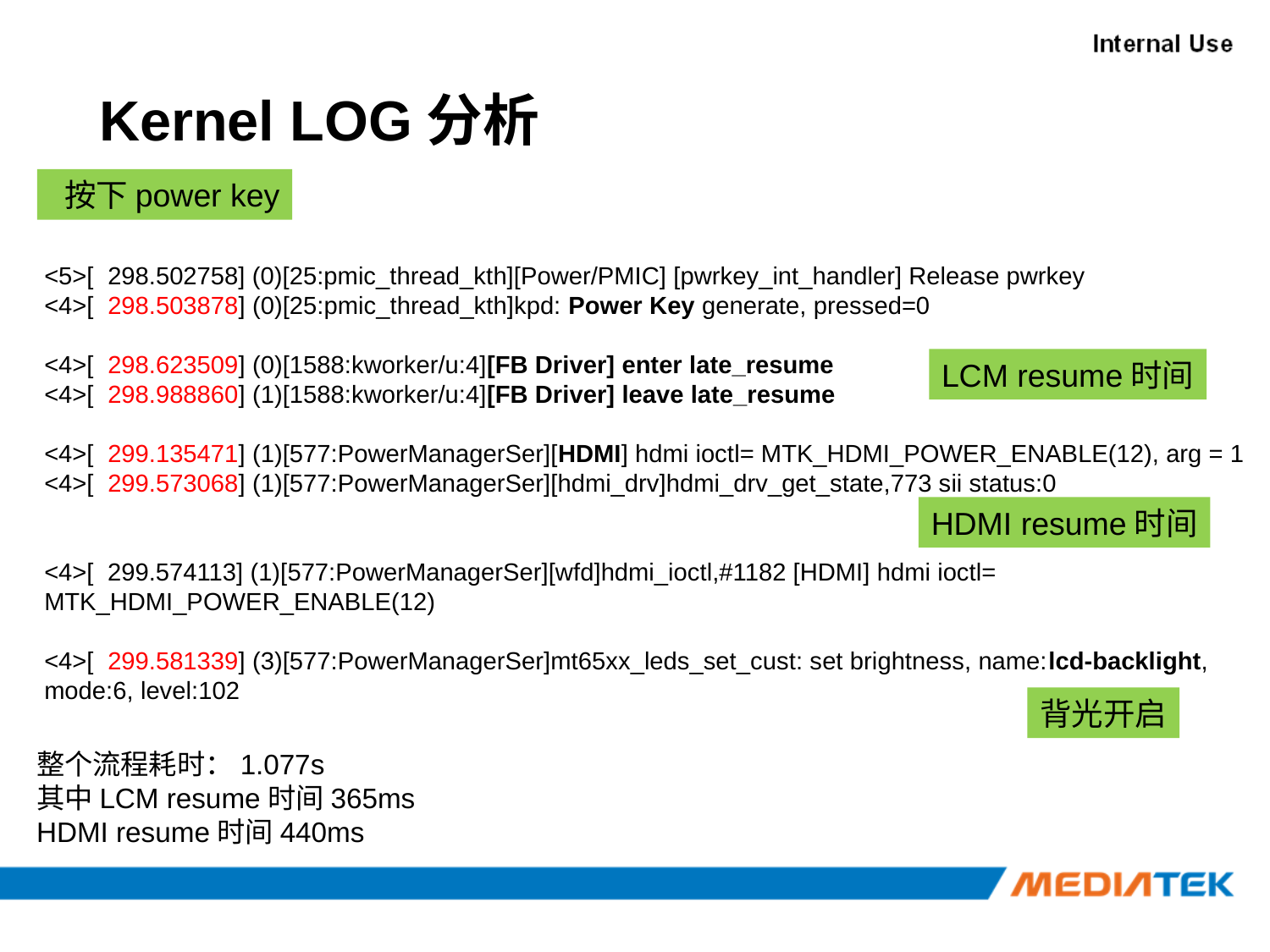

# Kernel LOG分析
 按下power key
<5>[  298.502758] (0)[25:pmic_thread_kth][Power/PMIC] [pwrkey_int_handler] Release pwrkey
<4>[  298.503878] (0)[25:pmic_thread_kth]kpd: Power Key generate, pressed=0

<4>[  298.623509] (0)[1588:kworker/u:4][FB Driver] enter late_resume
<4>[  298.988860] (1)[1588:kworker/u:4][FB Driver] leave late_resume

<4>[  299.135471] (1)[577:PowerManagerSer][HDMI] hdmi ioctl= MTK_HDMI_POWER_ENABLE(12), arg = 1
<4>[  299.573068] (1)[577:PowerManagerSer][hdmi_drv]hdmi_drv_get_state,773 sii status:0

<4>[  299.574113] (1)[577:PowerManagerSer][wfd]hdmi_ioctl,#1182 [HDMI] hdmi ioctl= MTK_HDMI_POWER_ENABLE(12)

<4>[  299.581339] (3)[577:PowerManagerSer]mt65xx_leds_set_cust: set brightness, name:lcd-backlight, mode:6, level:102

LCM resume时间
HDMI resume时间
背光开启
整个流程耗时：1.077s
其中LCM resume时间365ms
HDMI resume时间440ms